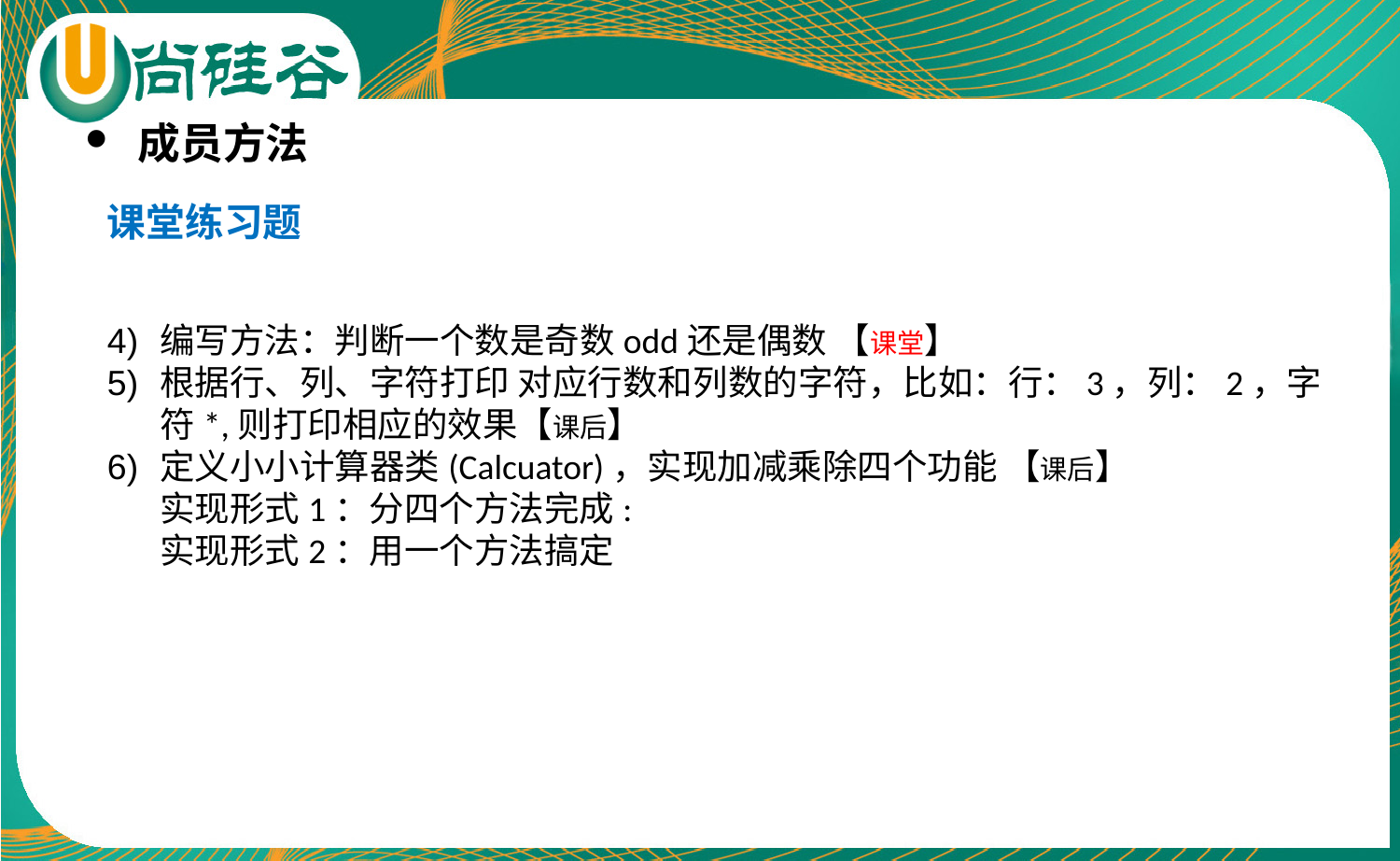

成员方法

课堂练习题

编写方法：判断一个数是奇数odd还是偶数 【课堂】
根据行、列、字符打印 对应行数和列数的字符，比如：行：3，列：2，字符*,则打印相应的效果【课后】
定义小小计算器类(Calcuator)，实现加减乘除四个功能 【课后】
实现形式1：分四个方法完成:
实现形式2：用一个方法搞定